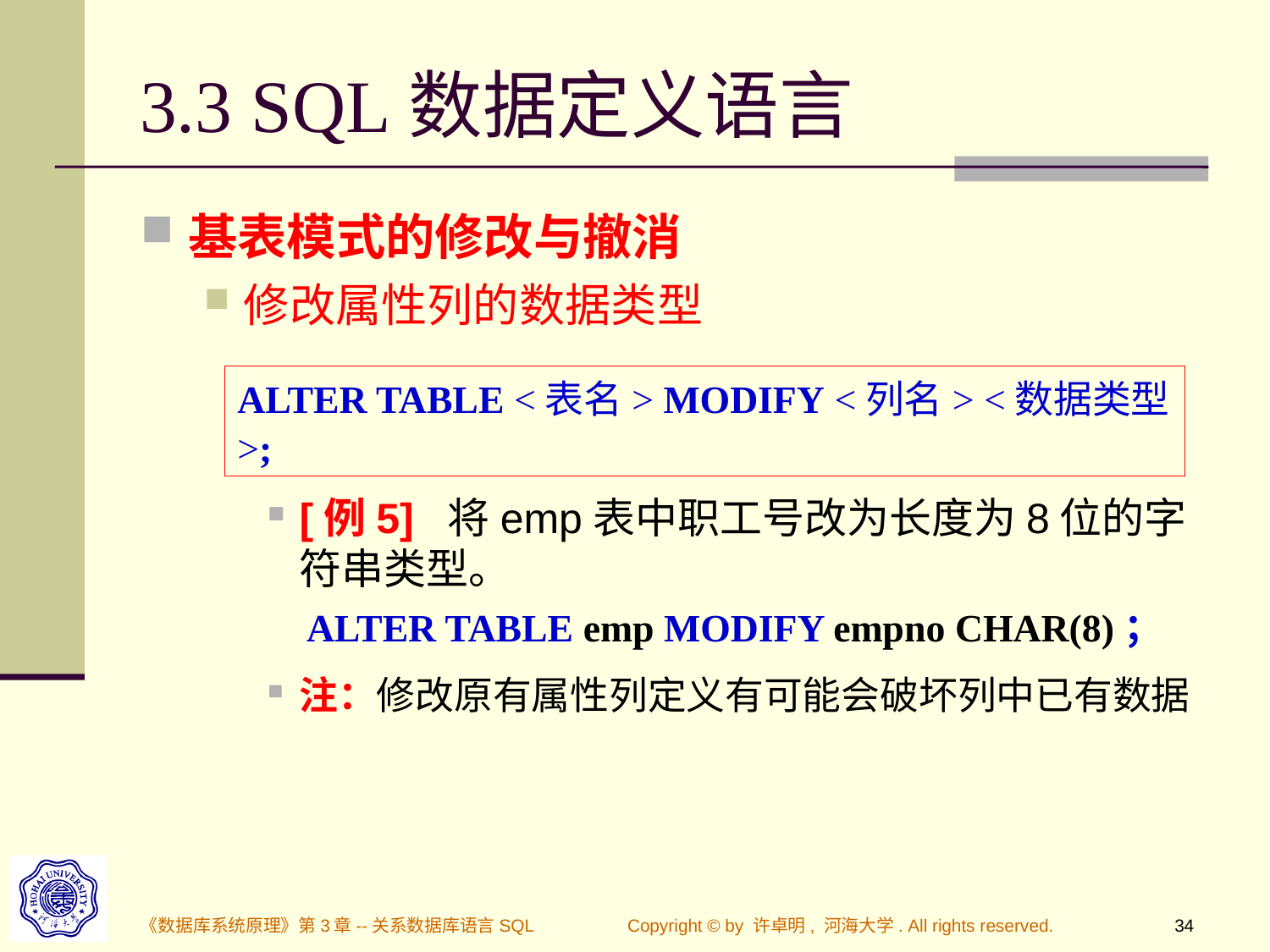

# 3.3 SQL数据定义语言
基表模式的修改与撤消
修改属性列的数据类型

[例5]  将emp表中职工号改为长度为8位的字符串类型。
    ALTER TABLE emp MODIFY empno CHAR(8)；
注：修改原有属性列定义有可能会破坏列中已有数据
ALTER TABLE <表名> MODIFY <列名> <数据类型>;
《数据库系统原理》第3章--关系数据库语言SQL
Copyright © by 许卓明, 河海大学. All rights reserved.
34